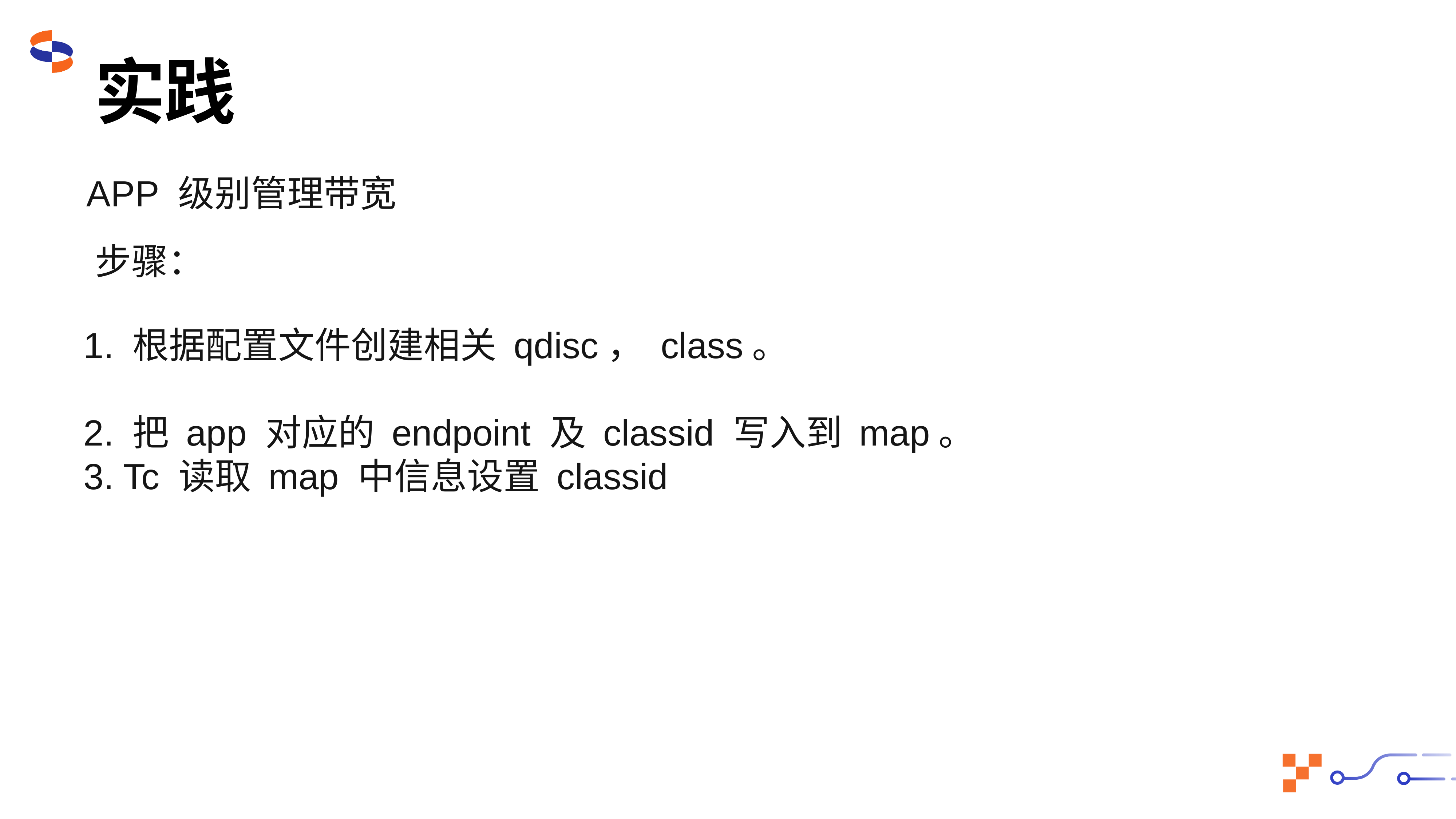

实践
APP 级别管理带宽
步骤：
1. 根据配置文件创建相关 qdisc， class。
2. 把 app 对应的 endpoint 及 classid 写入到 map。
3. Tc 读取 map 中信息设置 classid